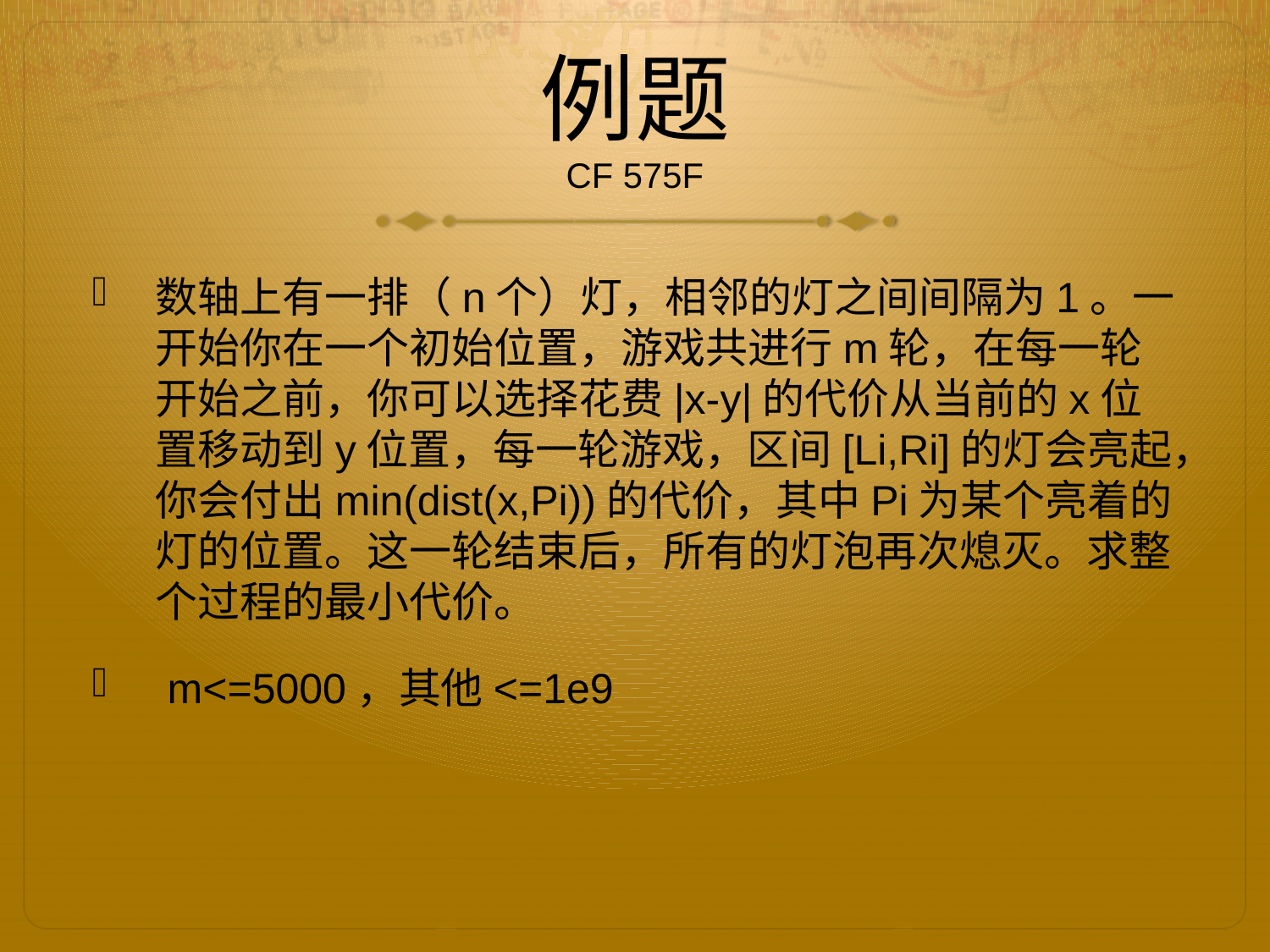

# 例题 CF 575F
数轴上有一排（n个）灯，相邻的灯之间间隔为1。一开始你在一个初始位置，游戏共进行m轮，在每一轮开始之前，你可以选择花费|x-y|的代价从当前的x位置移动到y位置，每一轮游戏，区间[Li,Ri]的灯会亮起，你会付出min(dist(x,Pi))的代价，其中Pi为某个亮着的灯的位置。这一轮结束后，所有的灯泡再次熄灭。求整个过程的最小代价。
 m<=5000，其他<=1e9